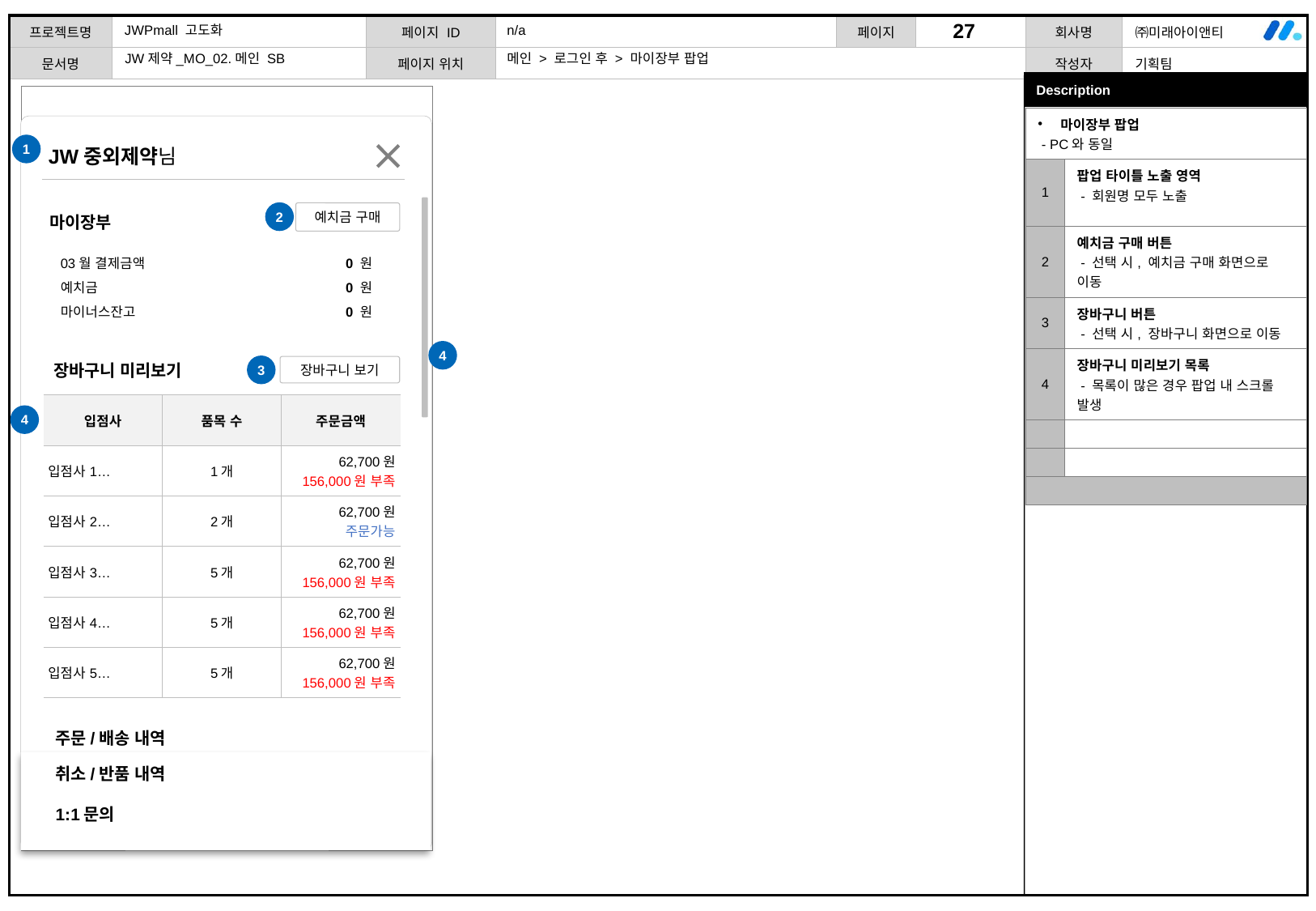

JWPmall 고도화
n/a
JW제약_MO_02.메인 SB
메인 > 로그인 후 > 마이장부 팝업
| 마이장부 팝업 - PC와 동일 |  |
| --- | --- |
| 1 | 팝업 타이틀 노출 영역 - 회원명 모두 노출 |
| 2 | 예치금 구매 버튼 - 선택 시, 예치금 구매 화면으로 이동 |
| 3 | 장바구니 버튼 - 선택 시, 장바구니 화면으로 이동 |
| 4 | 장바구니 미리보기 목록 - 목록이 많은 경우 팝업 내 스크롤 발생 |
|  |  |
|  |  |
|  |  |

1
JW중외제약님

2
예치금 구매
마이장부
03월 결제금액
예치금
마이너스잔고
0 원
0 원
0 원
4
장바구니 미리보기
3
장바구니 보기
| 입점사 | 품목 수 | 주문금액 |
| --- | --- | --- |
| 입점사1… | 1개 | 62,700원 156,000원 부족 |
| 입점사2… | 2개 | 62,700원 주문가능 |
| 입점사3… | 5개 | 62,700원 156,000원 부족 |
| 입점사4… | 5개 | 62,700원 156,000원 부족 |
| 입점사5… | 5개 | 62,700원 156,000원 부족 |
4
주문/배송 내역
취소/반품 내역
1:1문의